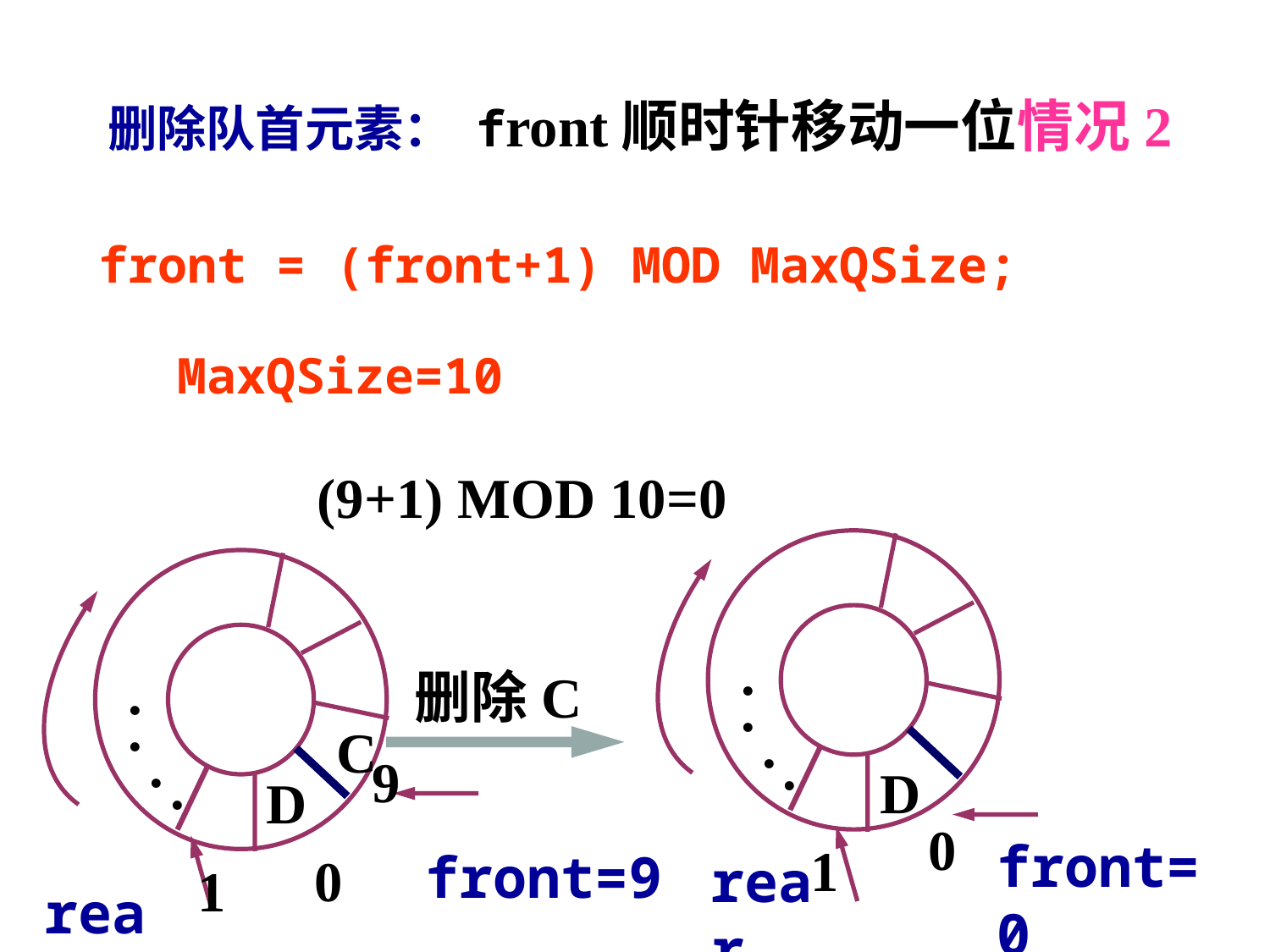

删除队首元素： front顺时针移动一位情况2

front = (front+1) MOD MaxQSize;
MaxQSize=10
(9+1) MOD 10=0

.
.

.

.

0
1

.
.

C
.

.

1

删除C
9

D
D

front=0

front=9
0
rear
rear